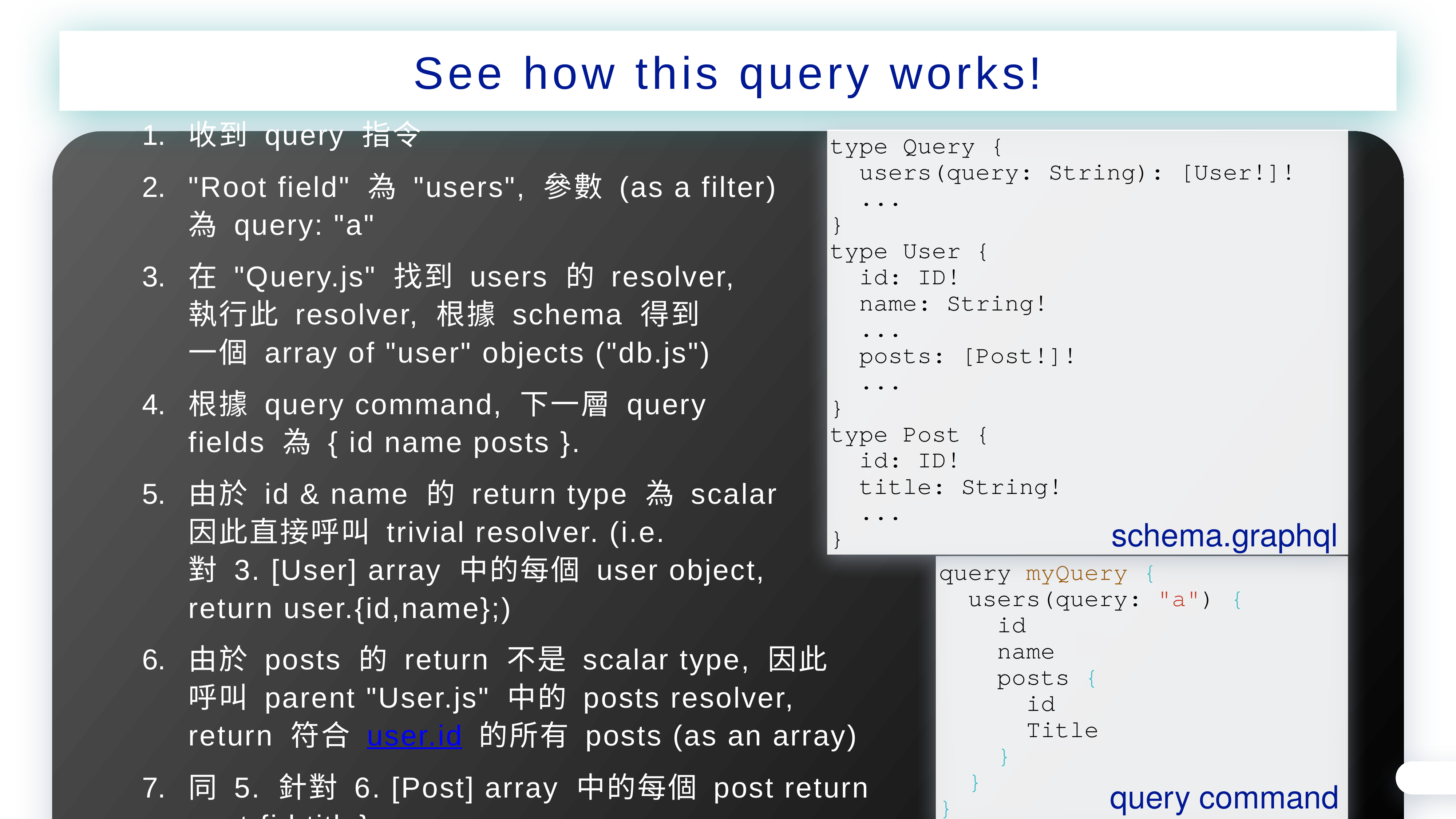

See how this query works!
type Query {
  users(query: String): [User!]!
  ...
}
type User {
  id: ID!
  name: String!
  ...
  posts: [Post!]!
  ...
}
type Post {
  id: ID!
  title: String!
  ...
}
收到 query 指令
"Root field" 為 "users", 參數 (as a filter)
為 query: "a"
在 "Query.js" 找到 users 的 resolver,
執行此 resolver, 根據 schema 得到
一個 array of "user" objects ("db.js")
根據 query command, 下一層 query
fields 為 { id name posts }.
由於 id & name 的 return type 為 scalar
因此直接呼叫 trivial resolver. (i.e.
對 3. [User] array 中的每個 user object,
return user.{id,name};)
由於 posts 的 return 不是 scalar type, 因此
呼叫 parent "User.js" 中的 posts resolver,
return 符合 user.id 的所有 posts (as an array)
同 5. 針對 6. [Post] array 中的每個 post return
post.{id,title}
schema.graphql
query myQuery {
  users(query: "a") {
    id
    name
    posts {
      id
      Title
    }
  }
}
38
query command